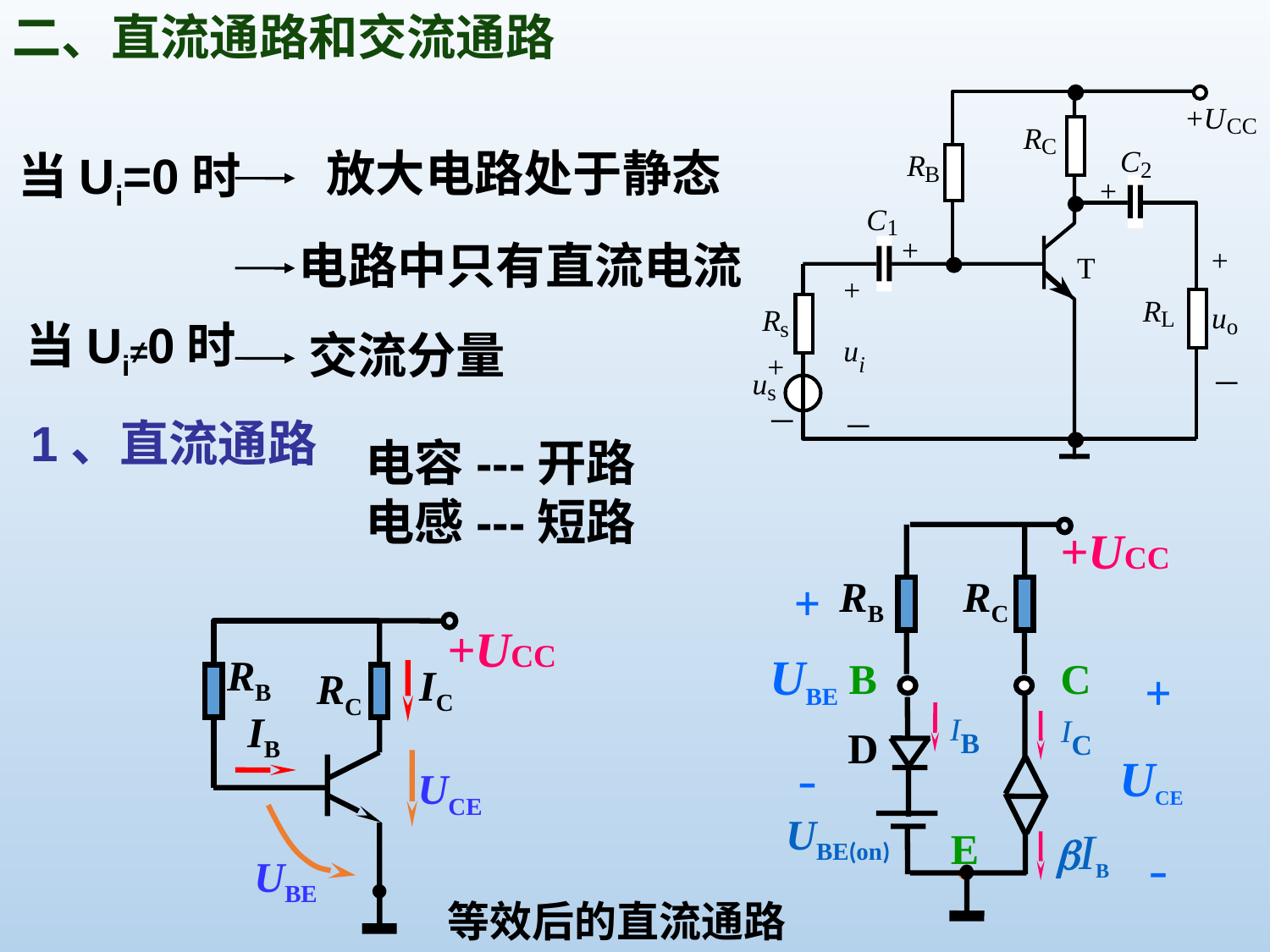

二、直流通路和交流通路

+
U
CC

R
C

C

R
2
B

+

C

1

+

+

T

+

R

u
R
L
o
s
u

+
i

u
－

s
－
－

放大电路处于静态
当Ui=0时

电路中只有直流电流

当Ui≠0时
交流分量

1、直流通路
电容---开路
电感---短路
+UCC

RB
RC

+

-
UBE
+UCC

RB
IC
RC

IB

  UCE

UBE

B
C

D

 UBE(on)

E

+

-
UCE
IB

IC

 βIB

等效后的直流通路